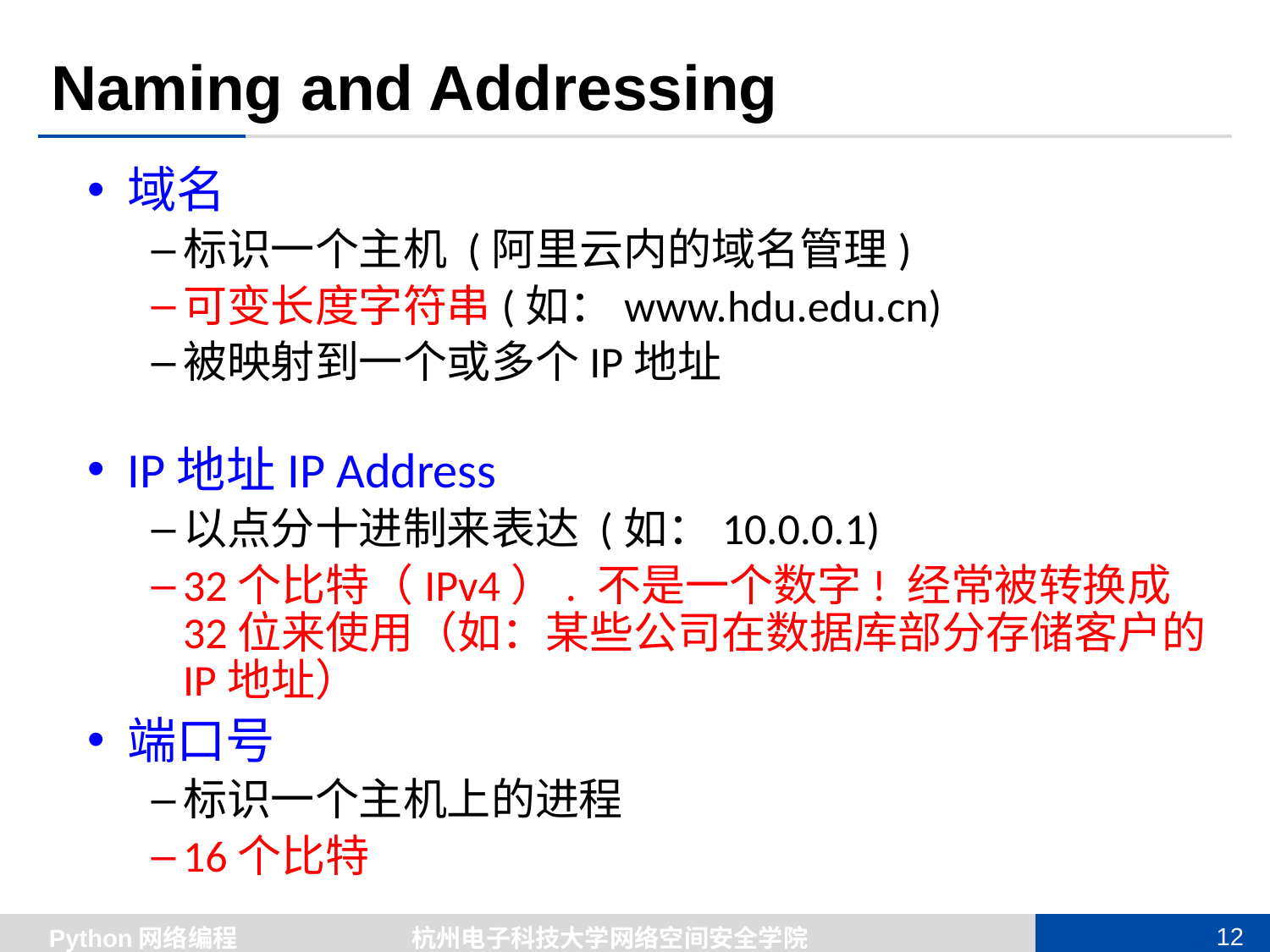

# Naming and Addressing
域名
标识一个主机 (阿里云内的域名管理)
可变长度字符串(如：www.hdu.edu.cn)
被映射到一个或多个IP地址
IP地址IP Address
以点分十进制来表达 (如：10.0.0.1)
32个比特（IPv4）. 不是一个数字! 经常被转换成32位来使用（如：某些公司在数据库部分存储客户的IP地址）
端口号
标识一个主机上的进程
16个比特